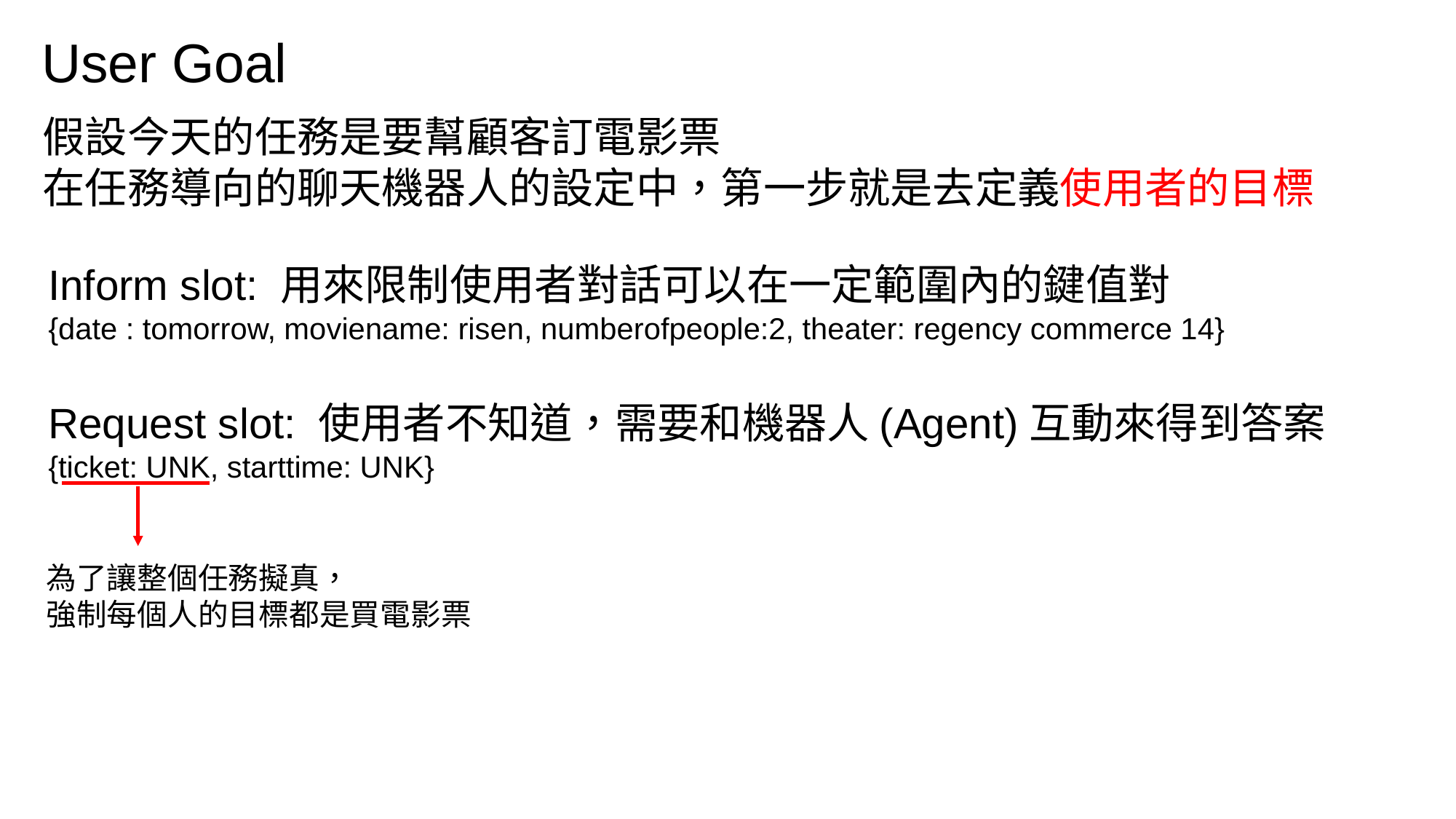

User Goal
假設今天的任務是要幫顧客訂電影票
在任務導向的聊天機器人的設定中，第一步就是去定義使用者的目標
Inform slot: 用來限制使用者對話可以在一定範圍內的鍵值對
{date : tomorrow, moviename: risen, numberofpeople:2, theater: regency commerce 14}

Request slot: 使用者不知道，需要和機器人(Agent)互動來得到答案
{ticket: UNK, starttime: UNK}
為了讓整個任務擬真，
強制每個人的目標都是買電影票